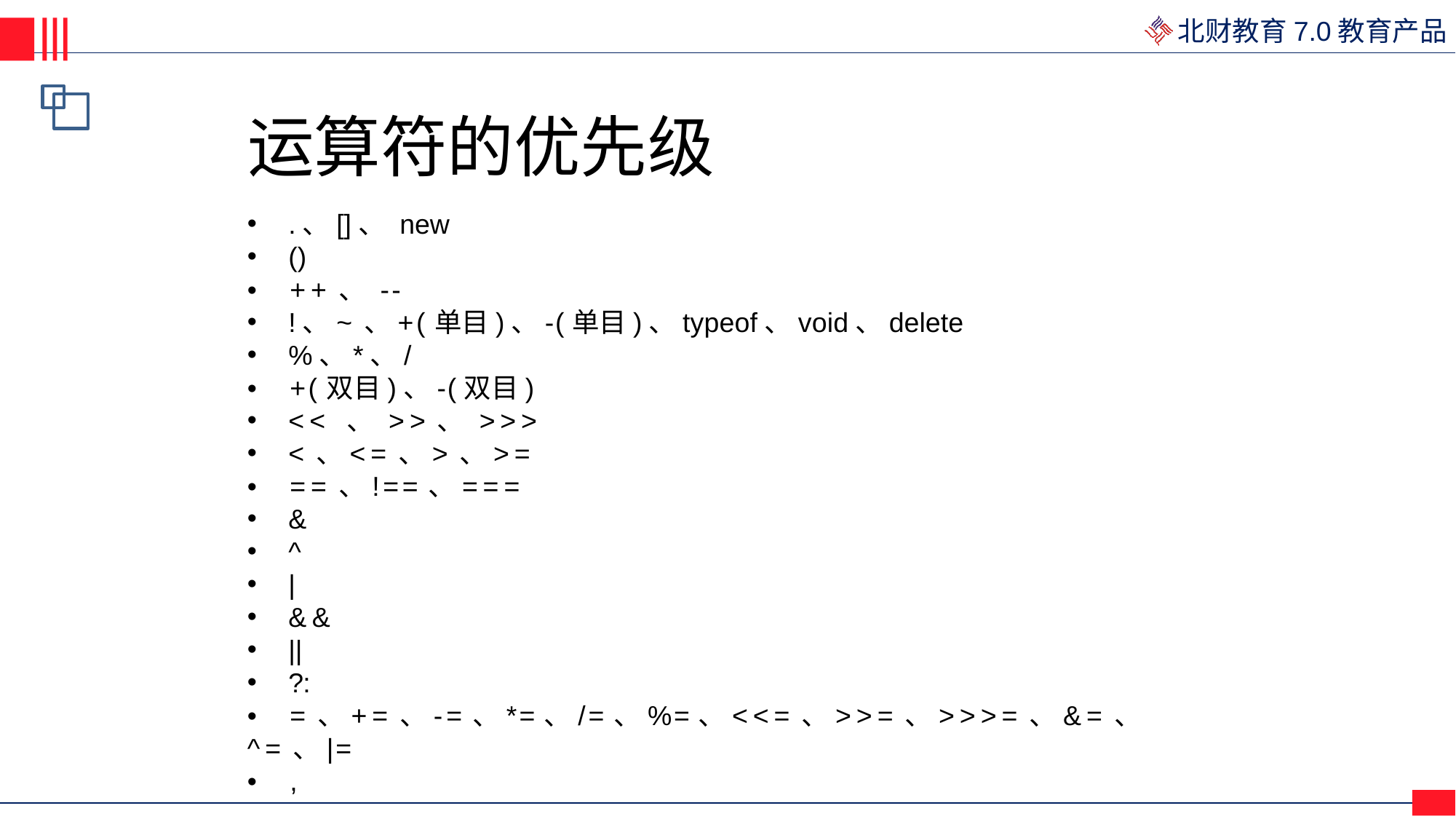

# 运算符的优先级
.、[]、 new
()
•	++、 --
!、~、+(单目)、-(单目)、typeof、void、delete
%、*、/
•	+(双目)、-(双目)
<< 、 >>、 >>>
<、<=、>、>=
•	==、!==、===
&
^
|
&&
||
?:
•	=、+=、-=、*=、/=、%=、<<=、>>=、>>>=、&=、^=、|=
•	,